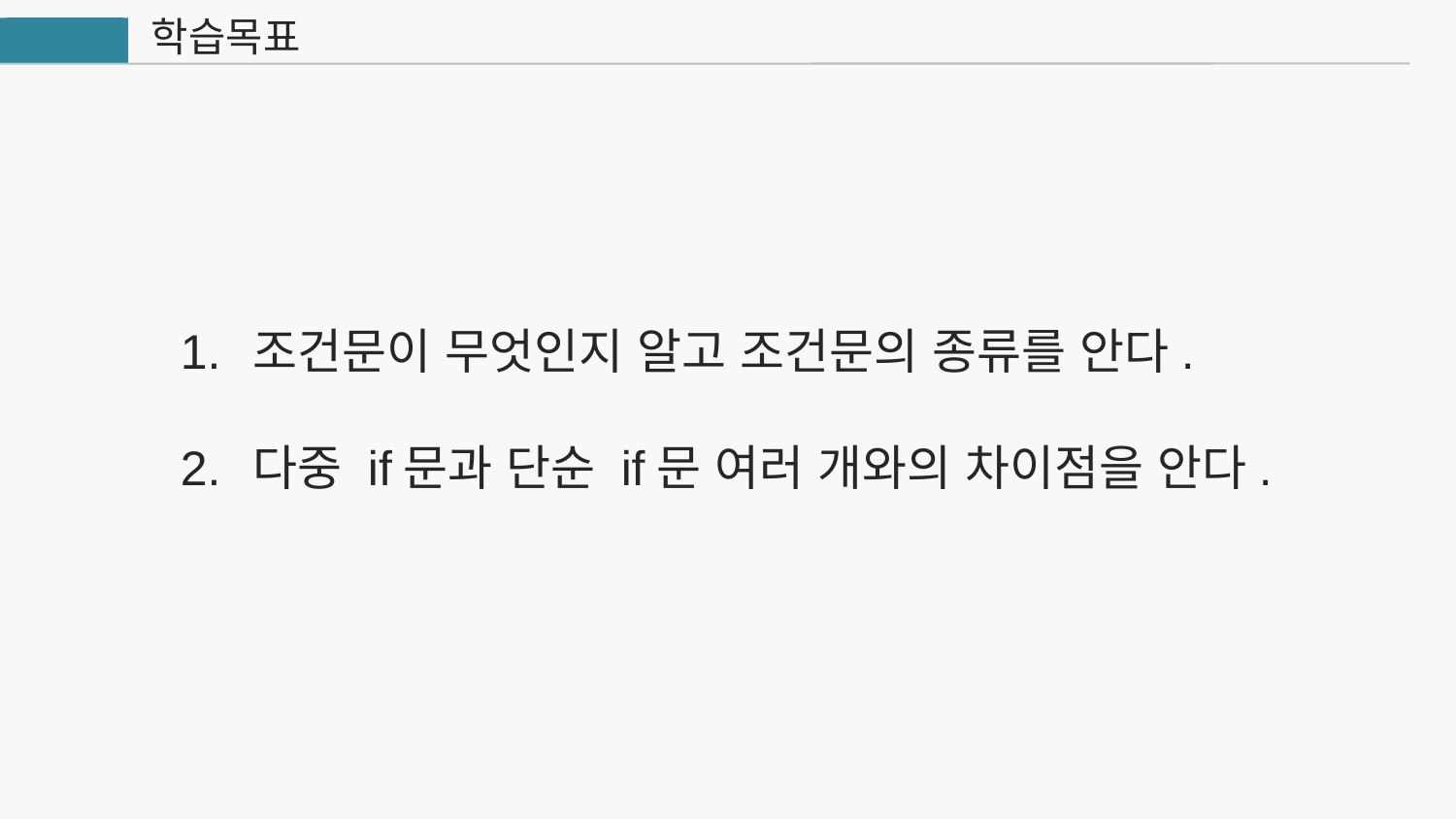

학습목표

자바
조건문이 무엇인지 알고 조건문의 종류를 안다.

다중 if문과 단순 if문 여러 개와의 차이점을 안다.